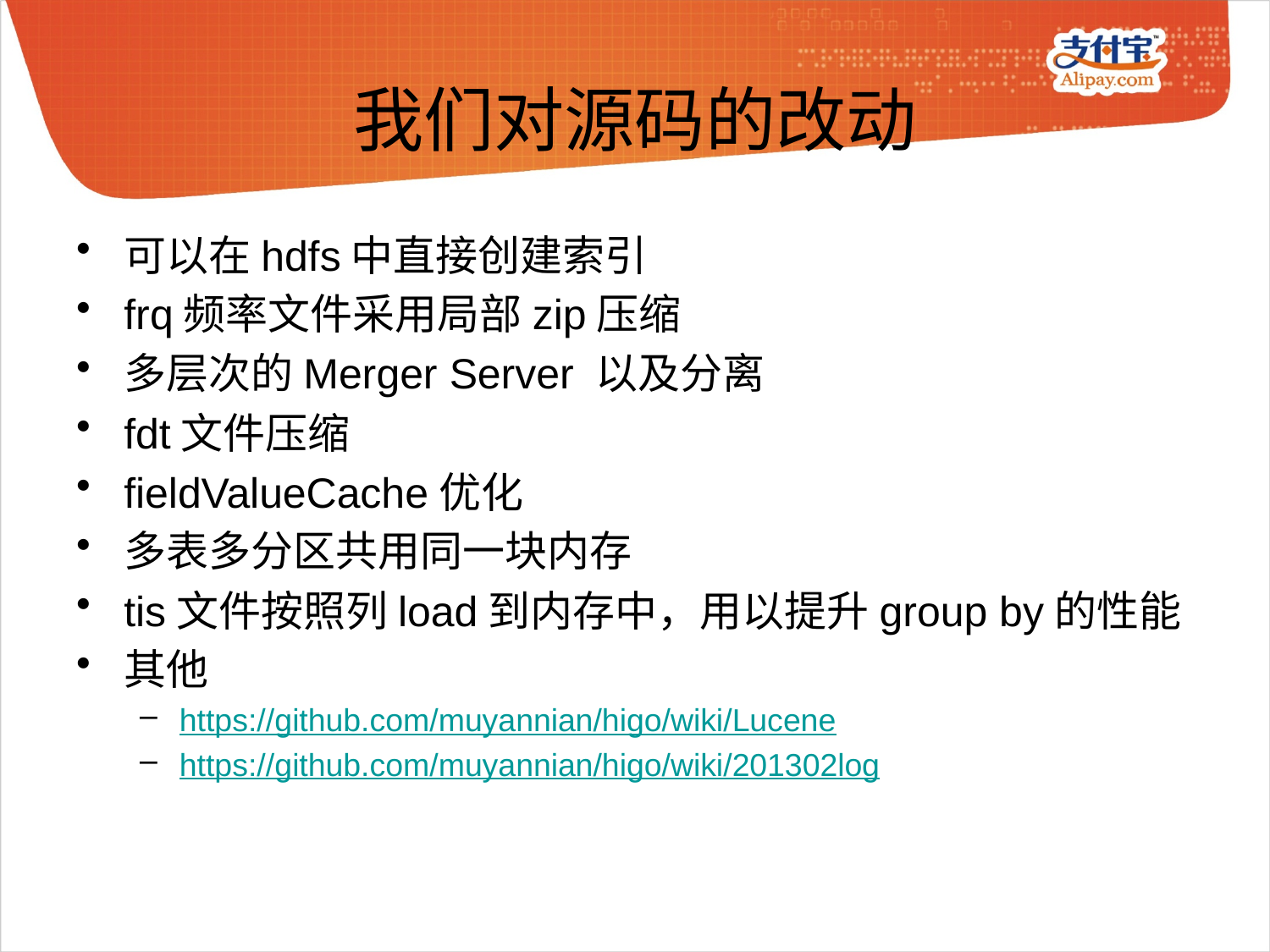

# 我们对源码的改动
可以在hdfs中直接创建索引
frq频率文件采用局部zip压缩
多层次的Merger Server 以及分离
fdt文件压缩
fieldValueCache优化
多表多分区共用同一块内存
tis文件按照列load到内存中，用以提升group by的性能
其他
https://github.com/muyannian/higo/wiki/Lucene
https://github.com/muyannian/higo/wiki/201302log